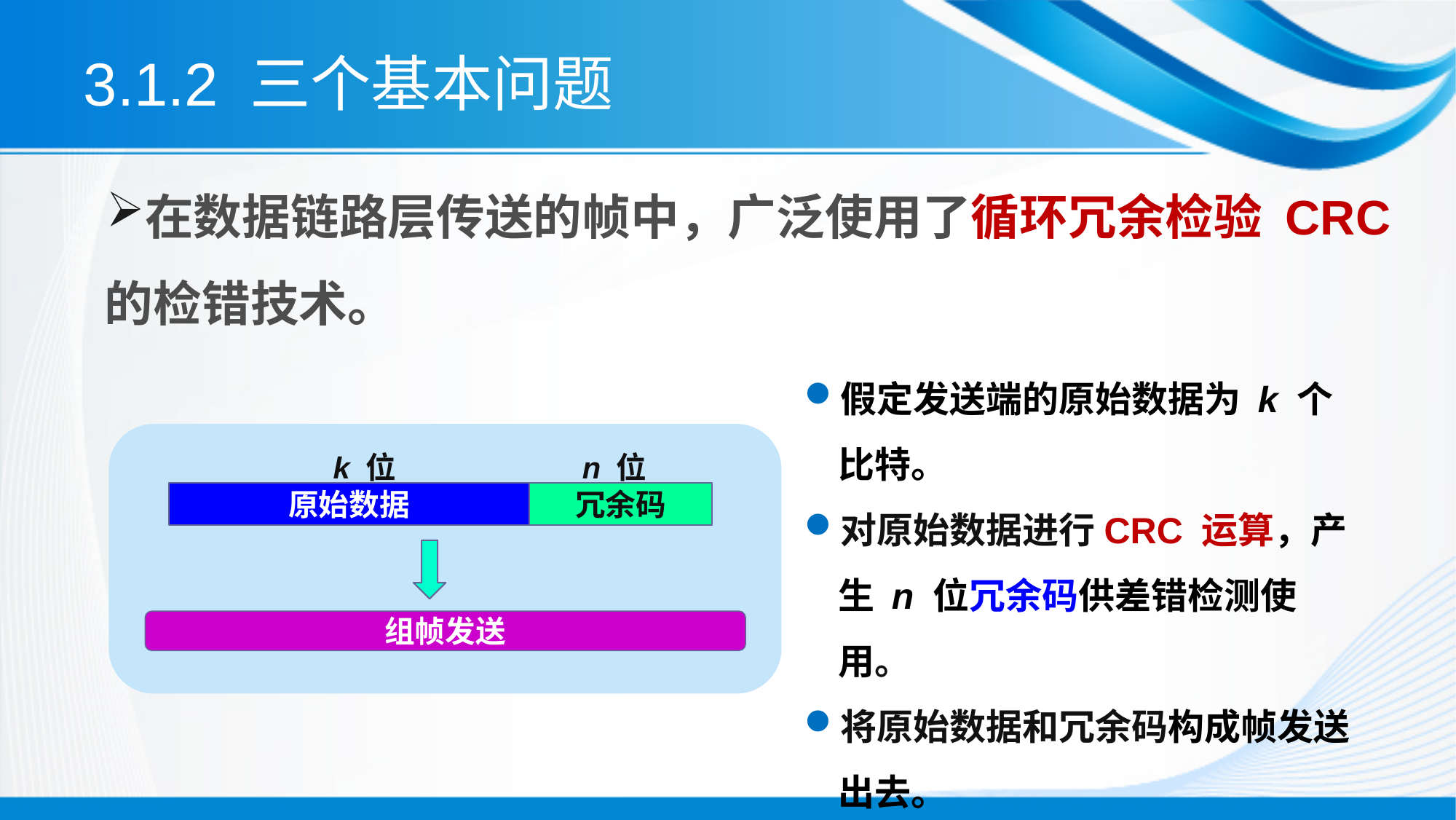

# 3.1.2 三个基本问题
在数据链路层传送的帧中，广泛使用了循环冗余检验 CRC 的检错技术。
假定发送端的原始数据为 k 个比特。
对原始数据进行CRC 运算，产生 n 位冗余码供差错检测使用。
将原始数据和冗余码构成帧发送出去。

k 位
n 位
原始数据
冗余码

组帧发送